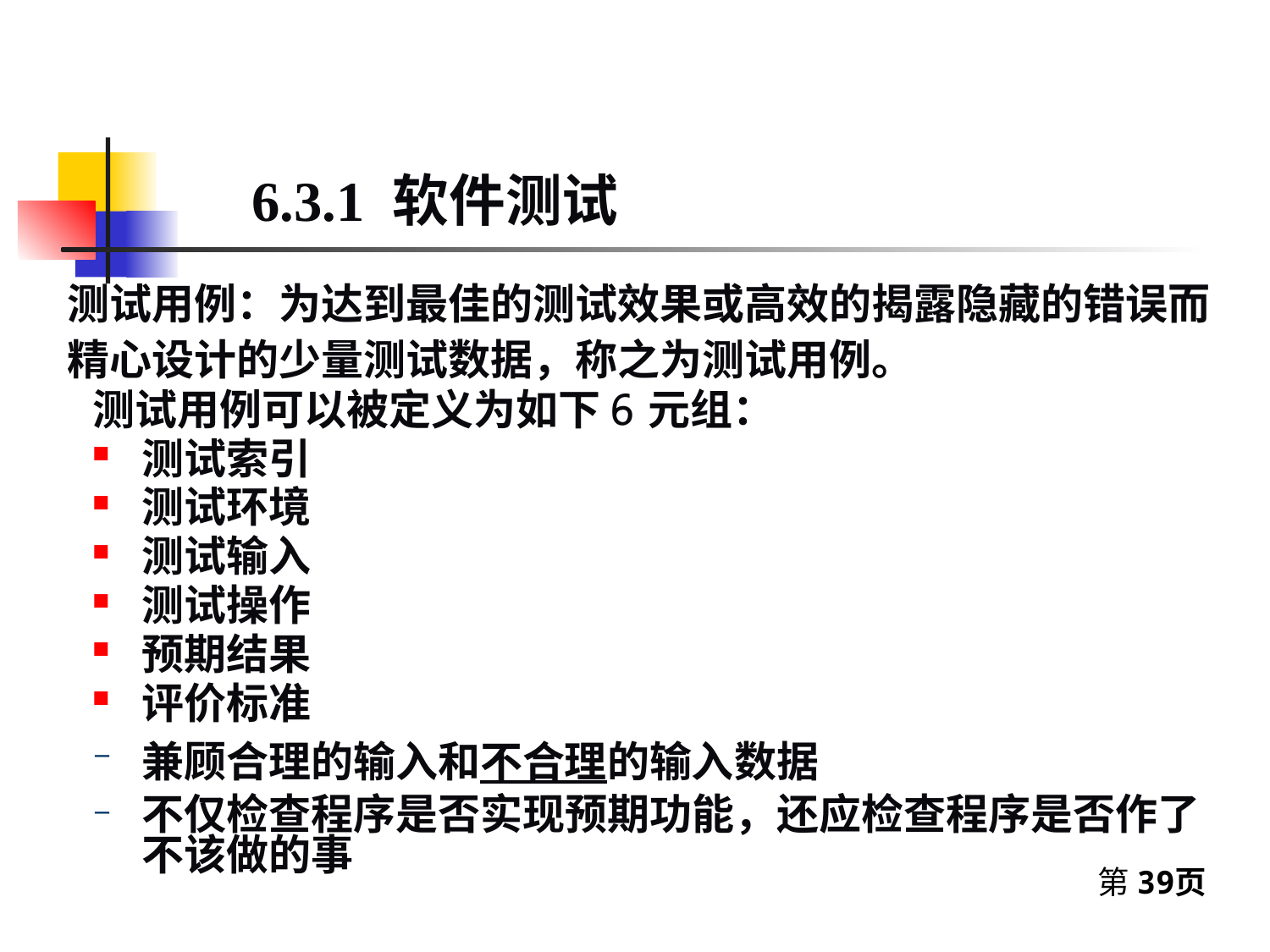

6.3.1 软件测试
测试用例：为达到最佳的测试效果或高效的揭露隐藏的错误而精心设计的少量测试数据，称之为测试用例。
测试用例可以被定义为如下6元组：
测试索引
测试环境
测试输入
测试操作
预期结果
评价标准
兼顾合理的输入和不合理的输入数据
不仅检查程序是否实现预期功能，还应检查程序是否作了不该做的事